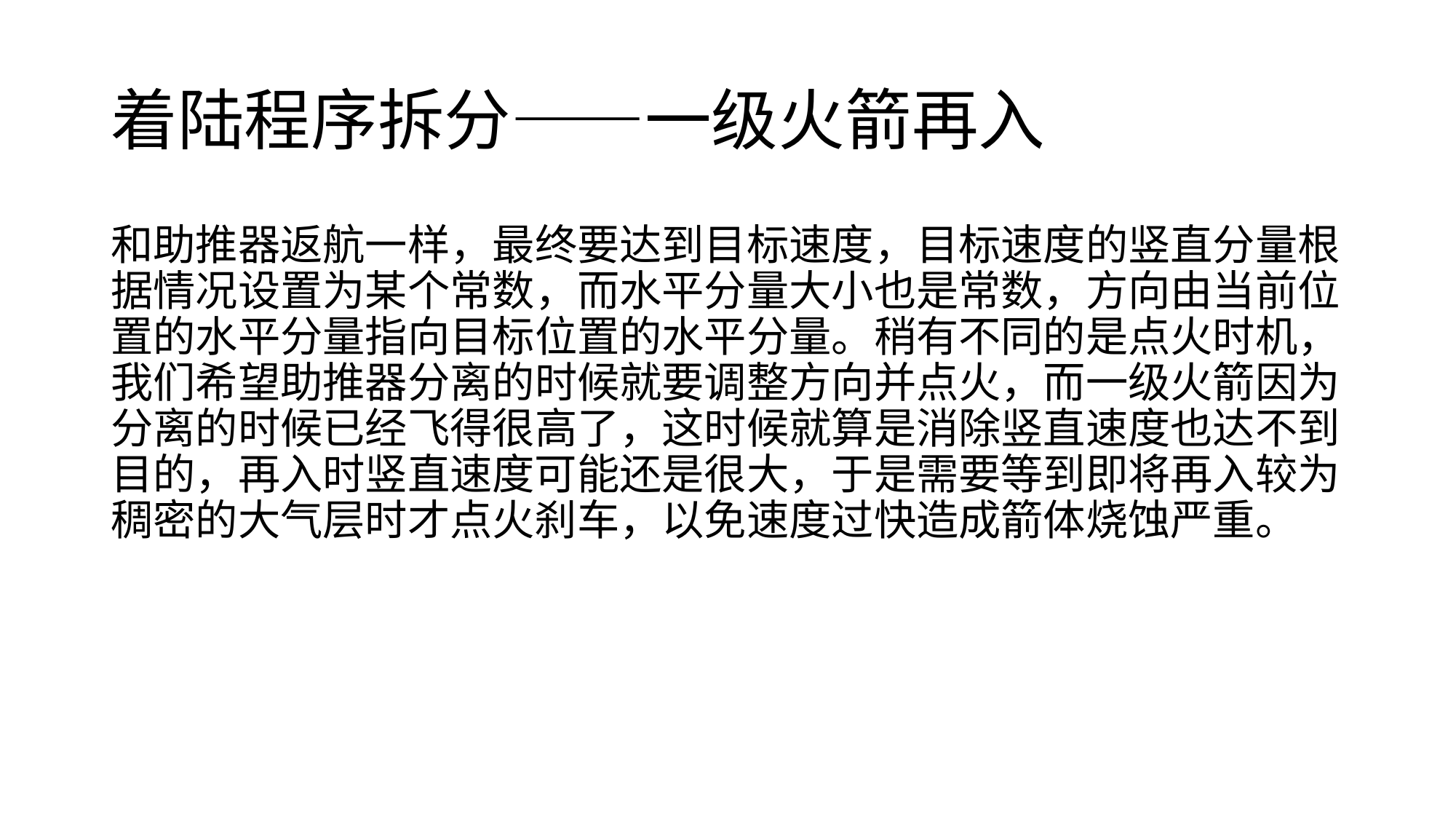

# 着陆程序拆分——一级火箭再入
和助推器返航一样，最终要达到目标速度，目标速度的竖直分量根据情况设置为某个常数，而水平分量大小也是常数，方向由当前位置的水平分量指向目标位置的水平分量。稍有不同的是点火时机，我们希望助推器分离的时候就要调整方向并点火，而一级火箭因为分离的时候已经飞得很高了，这时候就算是消除竖直速度也达不到目的，再入时竖直速度可能还是很大，于是需要等到即将再入较为稠密的大气层时才点火刹车，以免速度过快造成箭体烧蚀严重。